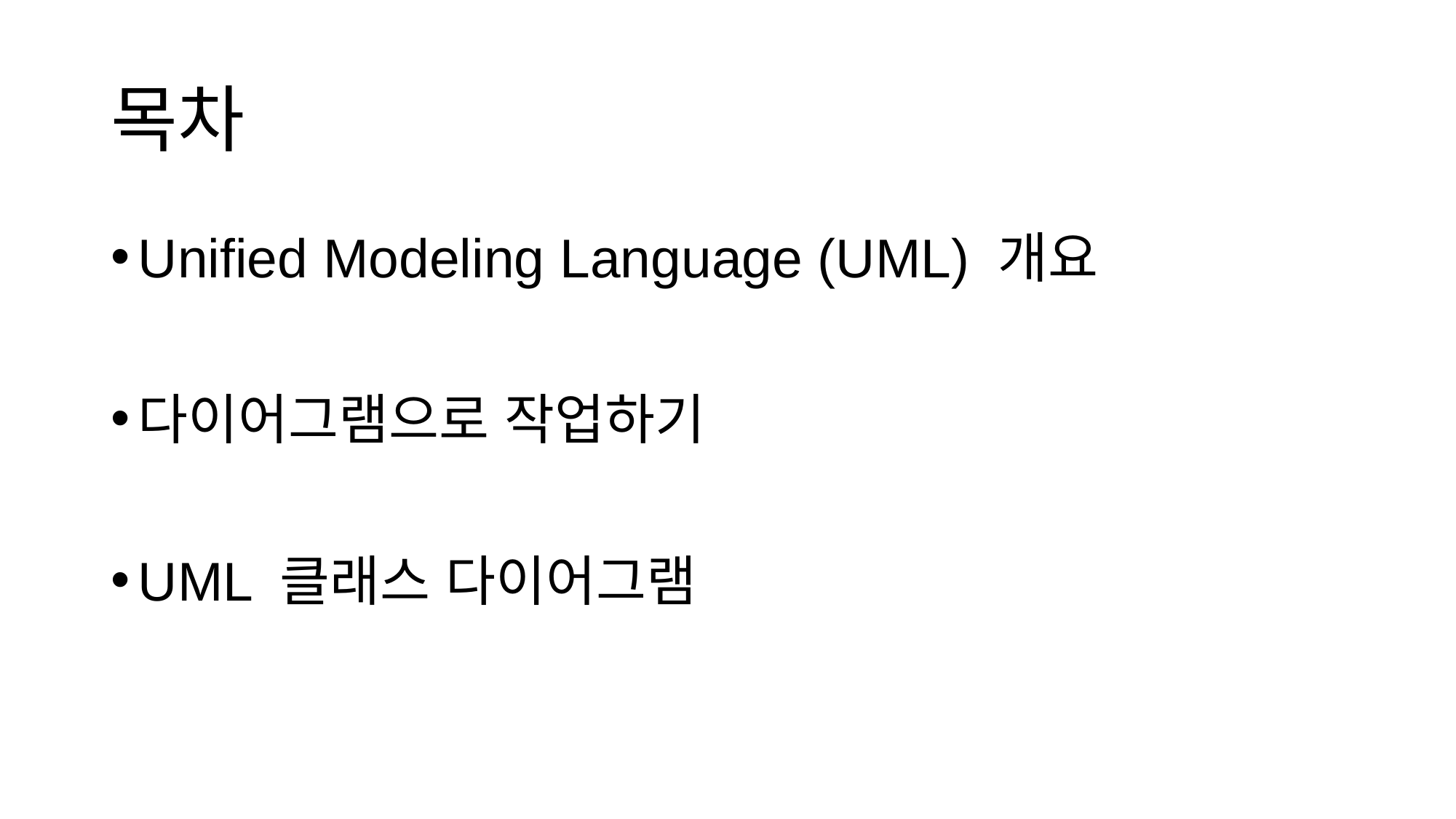

# 목차
Unified Modeling Language (UML) 개요

다이어그램으로 작업하기

UML 클래스 다이어그램